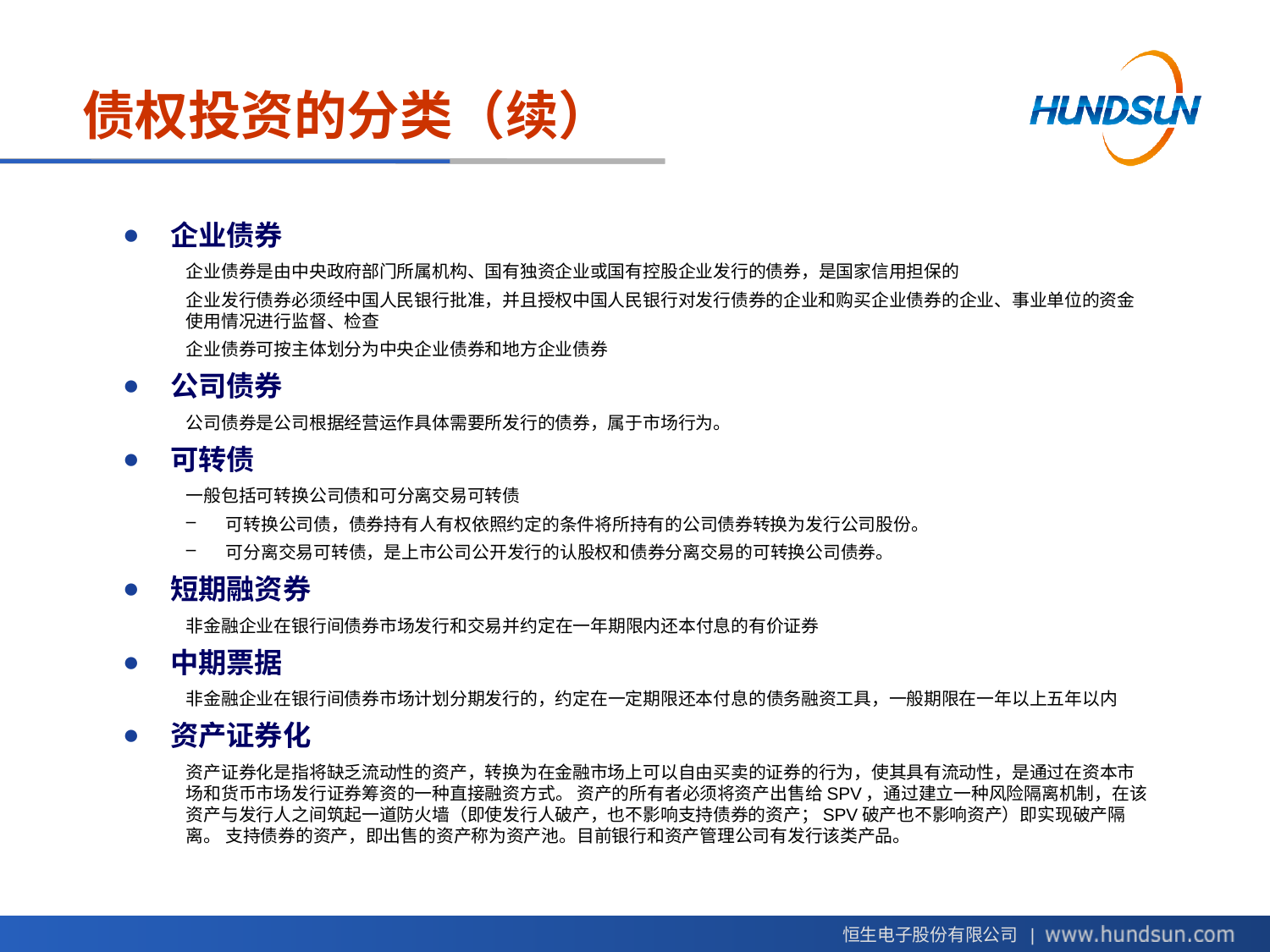

# 债权投资的分类（续）
企业债券
企业债券是由中央政府部门所属机构、国有独资企业或国有控股企业发行的债券，是国家信用担保的
企业发行债券必须经中国人民银行批准，并且授权中国人民银行对发行债券的企业和购买企业债券的企业、事业单位的资金使用情况进行监督、检查
企业债券可按主体划分为中央企业债券和地方企业债券
公司债券
公司债券是公司根据经营运作具体需要所发行的债券，属于市场行为。
可转债
一般包括可转换公司债和可分离交易可转债
可转换公司债，债券持有人有权依照约定的条件将所持有的公司债券转换为发行公司股份。
可分离交易可转债，是上市公司公开发行的认股权和债券分离交易的可转换公司债券。
短期融资券
非金融企业在银行间债券市场发行和交易并约定在一年期限内还本付息的有价证券
中期票据
非金融企业在银行间债券市场计划分期发行的，约定在一定期限还本付息的债务融资工具，一般期限在一年以上五年以内
资产证券化
资产证券化是指将缺乏流动性的资产，转换为在金融市场上可以自由买卖的证券的行为，使其具有流动性，是通过在资本市场和货币市场发行证券筹资的一种直接融资方式。 资产的所有者必须将资产出售给SPV，通过建立一种风险隔离机制，在该资产与发行人之间筑起一道防火墙（即使发行人破产，也不影响支持债券的资产；SPV破产也不影响资产）即实现破产隔离。 支持债券的资产，即出售的资产称为资产池。目前银行和资产管理公司有发行该类产品。